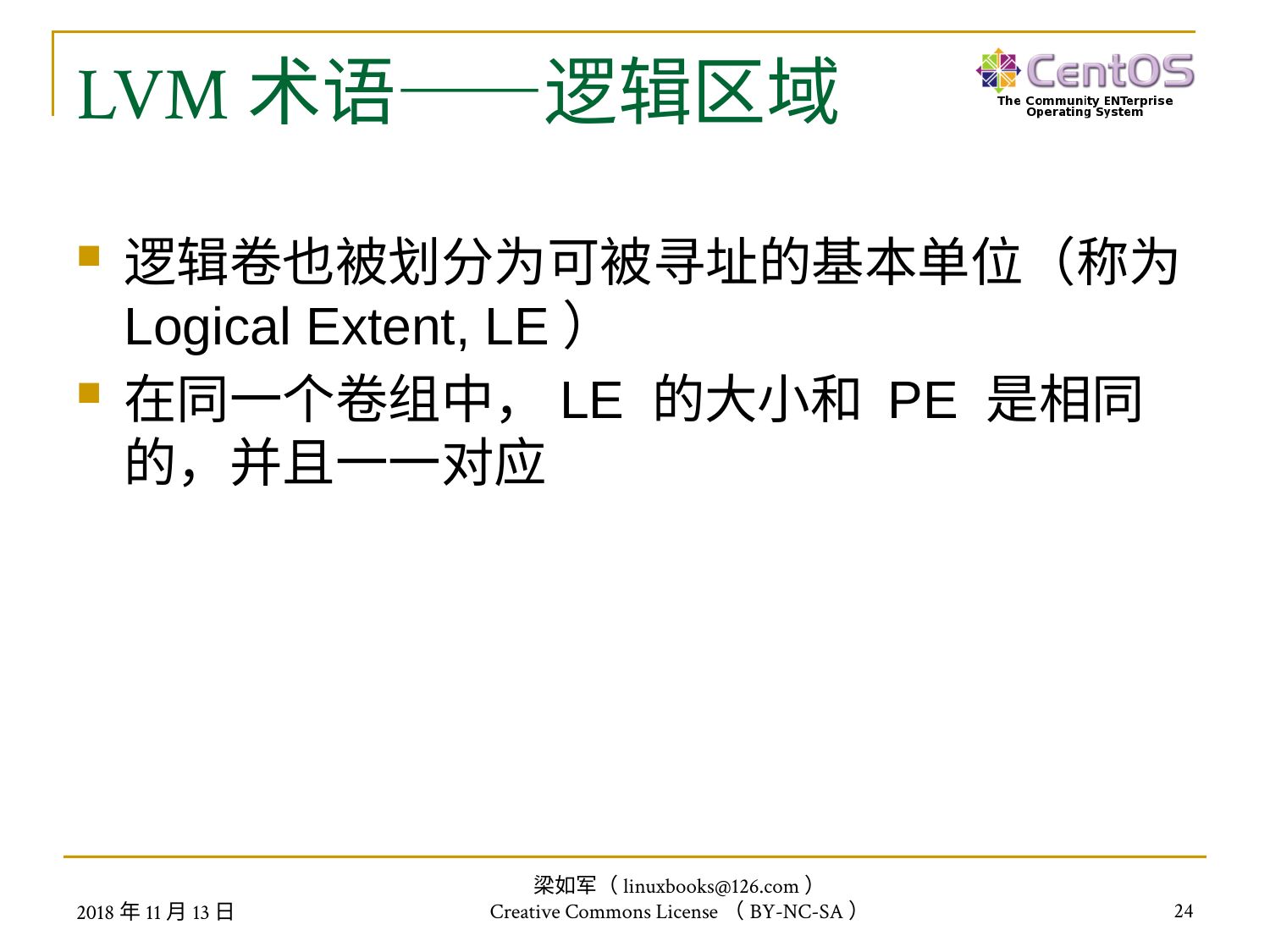

# LVM术语——逻辑区域
逻辑卷也被划分为可被寻址的基本单位（称为 Logical Extent, LE）
在同一个卷组中，LE 的大小和 PE 是相同的，并且一一对应

梁如军（linuxbooks@126.com）
Creative Commons License（BY-NC-SA）
2018年11月13日
24